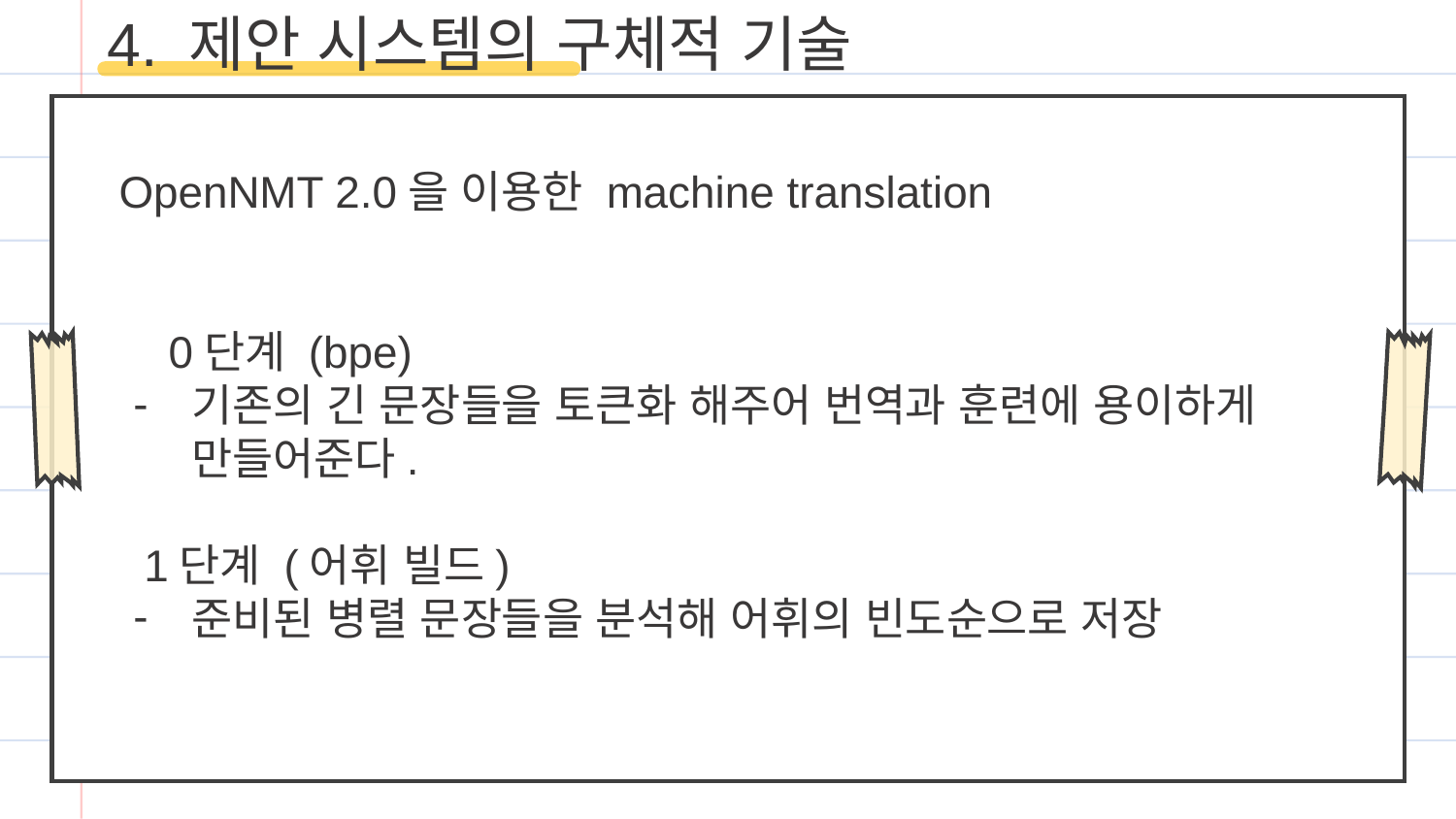

4. 제안 시스템의 구체적 기술

OpenNMT 2.0을 이용한 machine translation

    0단계 (bpe)
기존의 긴 문장들을 토큰화 해주어 번역과 훈련에 용이하게 만들어준다.

  1단계 (어휘 빌드)
준비된 병렬 문장들을 분석해 어휘의 빈도순으로 저장